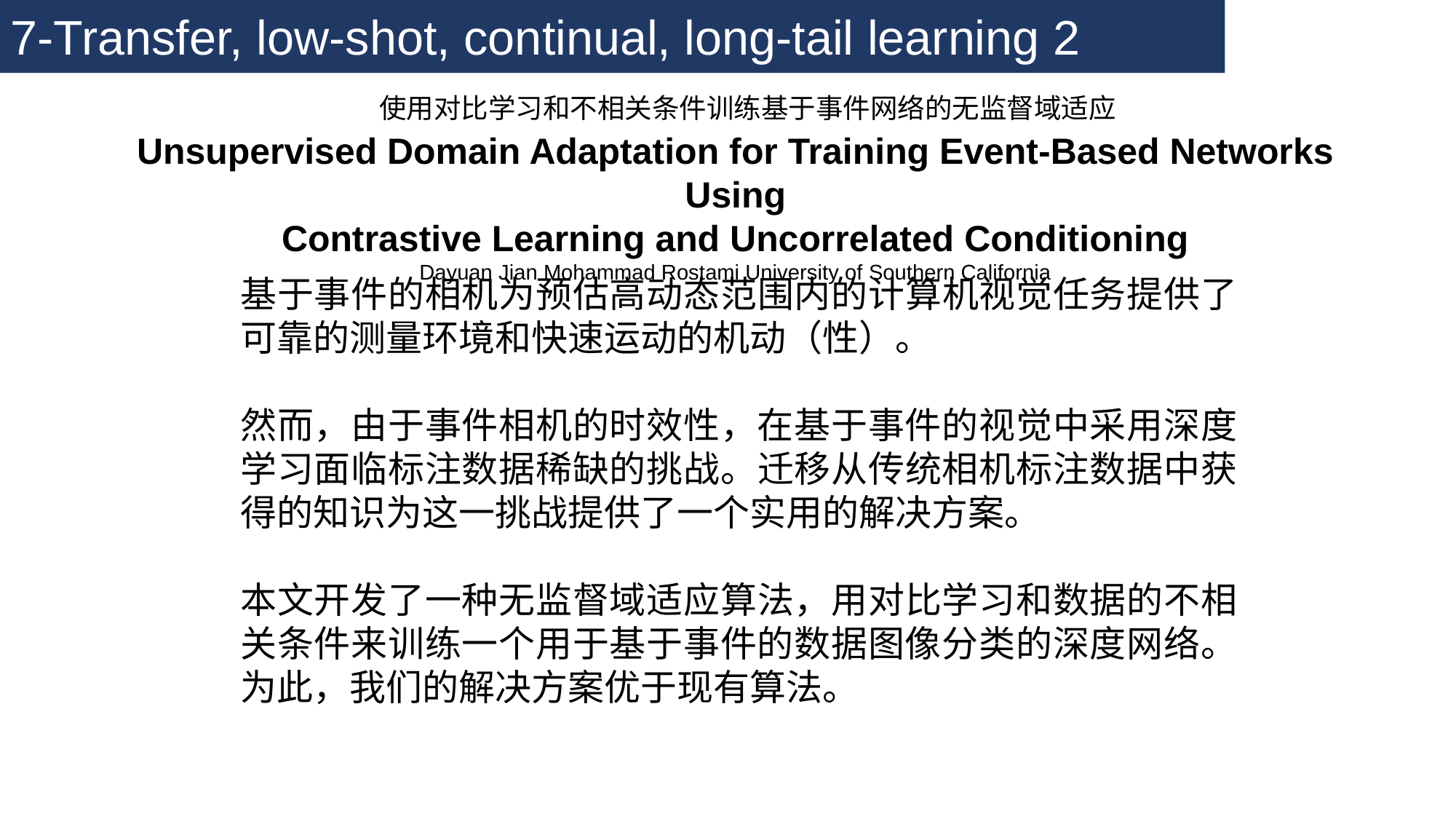

7-Transfer, low-shot, continual, long-tail learning 2
使用对比学习和不相关条件训练基于事件网络的无监督域适应
Unsupervised Domain Adaptation for Training Event-Based Networks Using
Contrastive Learning and Uncorrelated Conditioning
Dayuan Jian Mohammad Rostami University of Southern California
基于事件的相机为预估高动态范围内的计算机视觉任务提供了可靠的测量环境和快速运动的机动（性）。

然而，由于事件相机的时效性，在基于事件的视觉中采用深度学习面临标注数据稀缺的挑战。迁移从传统相机标注数据中获得的知识为这一挑战提供了一个实用的解决方案。

本文开发了一种无监督域适应算法，用对比学习和数据的不相关条件来训练一个用于基于事件的数据图像分类的深度网络。为此，我们的解决方案优于现有算法。